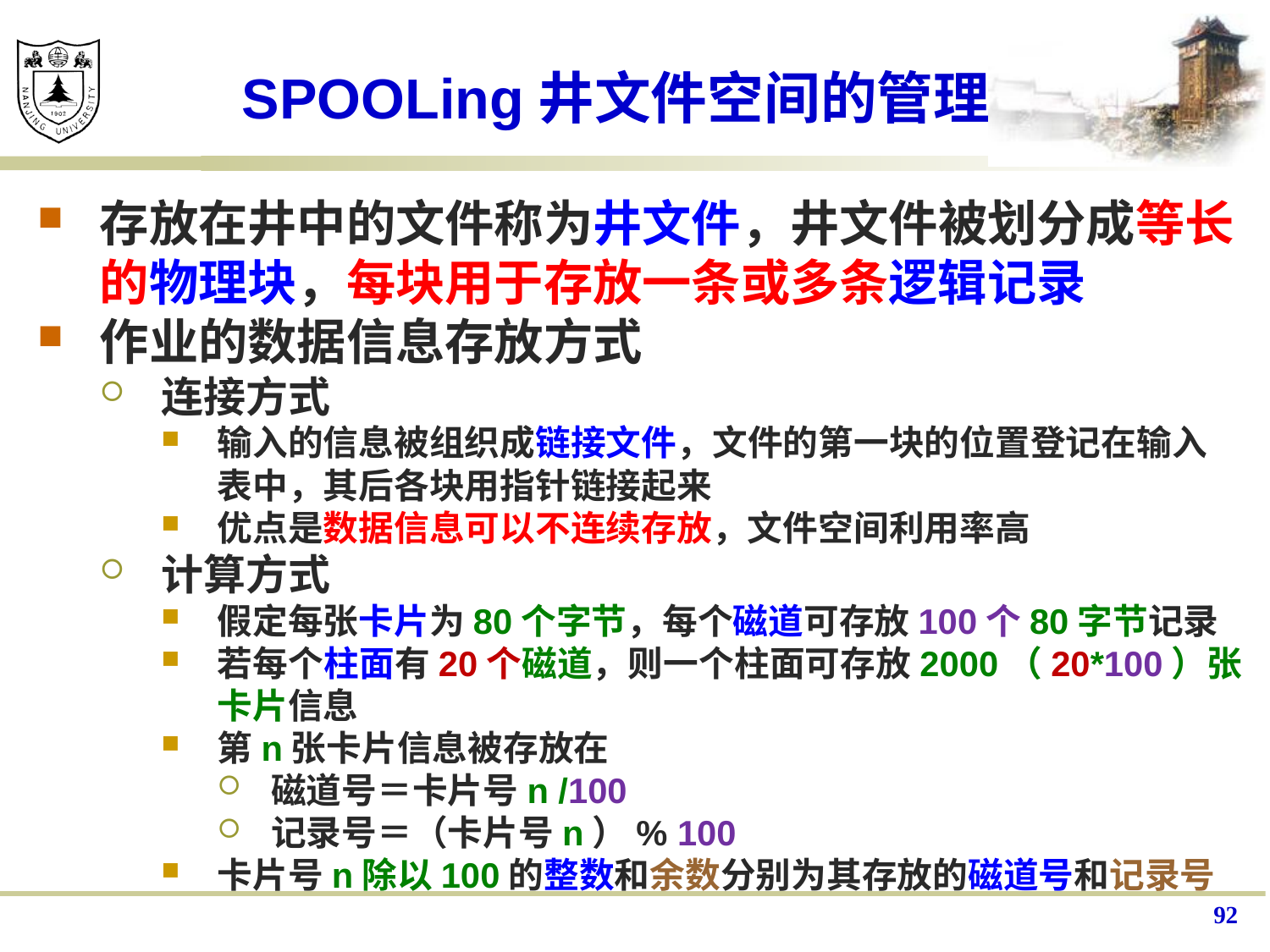

# SPOOLing井文件空间的管理
存放在井中的文件称为井文件，井文件被划分成等长的物理块，每块用于存放一条或多条逻辑记录
作业的数据信息存放方式
连接方式
输入的信息被组织成链接文件，文件的第一块的位置登记在输入表中，其后各块用指针链接起来
优点是数据信息可以不连续存放，文件空间利用率高
计算方式
假定每张卡片为80个字节，每个磁道可存放100个80字节记录
若每个柱面有20个磁道，则一个柱面可存放2000（20*100）张卡片信息
第n张卡片信息被存放在
磁道号＝卡片号n /100
记录号＝（卡片号n）% 100
卡片号n除以100的整数和余数分别为其存放的磁道号和记录号

92